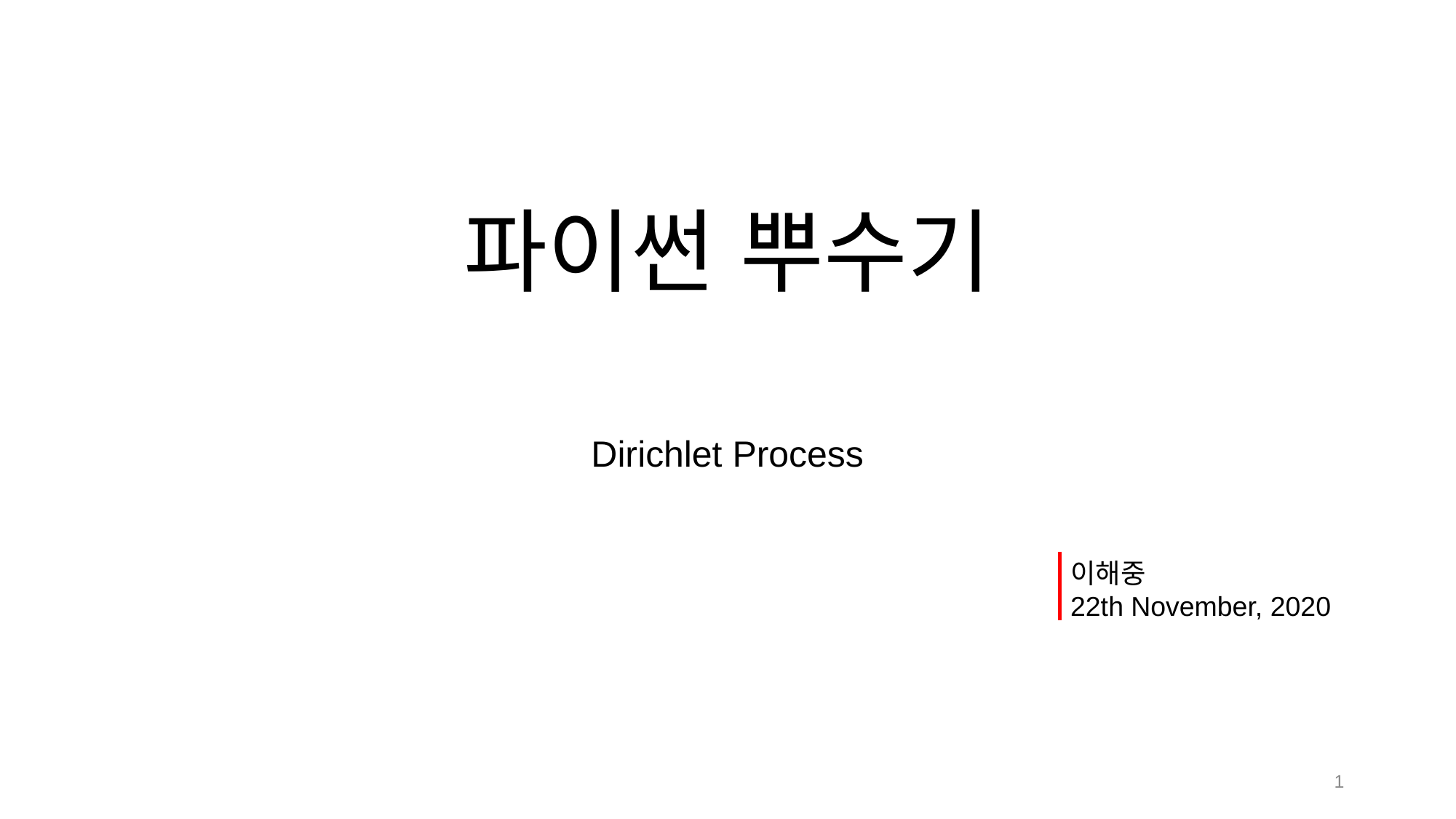

# 파이썬 뿌수기
Dirichlet Process
이해중
22th November, 2020
1